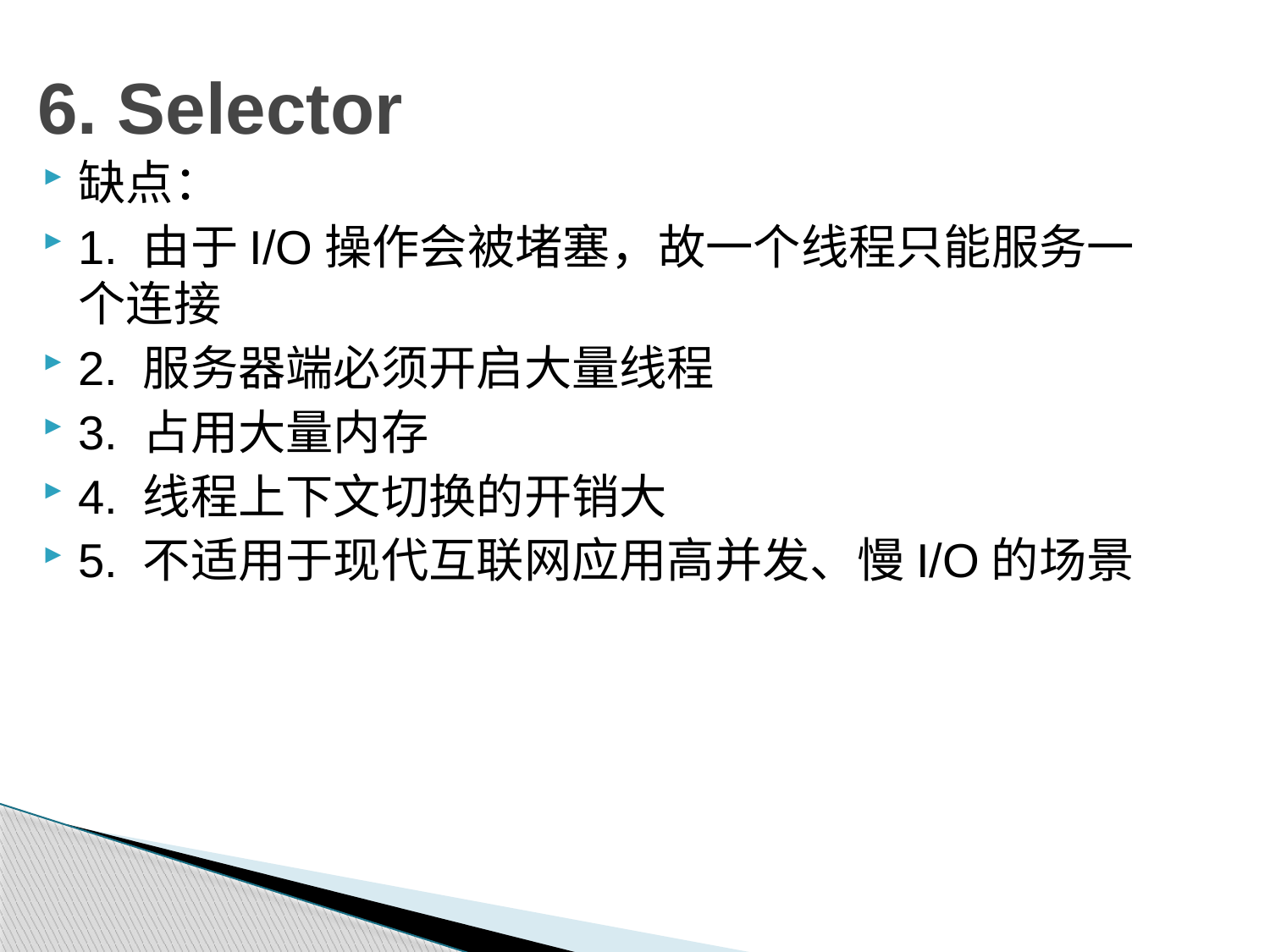

# 6. Selector
缺点：
1. 由于I/O操作会被堵塞，故一个线程只能服务一个连接
2. 服务器端必须开启大量线程
3. 占用大量内存
4. 线程上下文切换的开销大
5. 不适用于现代互联网应用高并发、慢I/O的场景